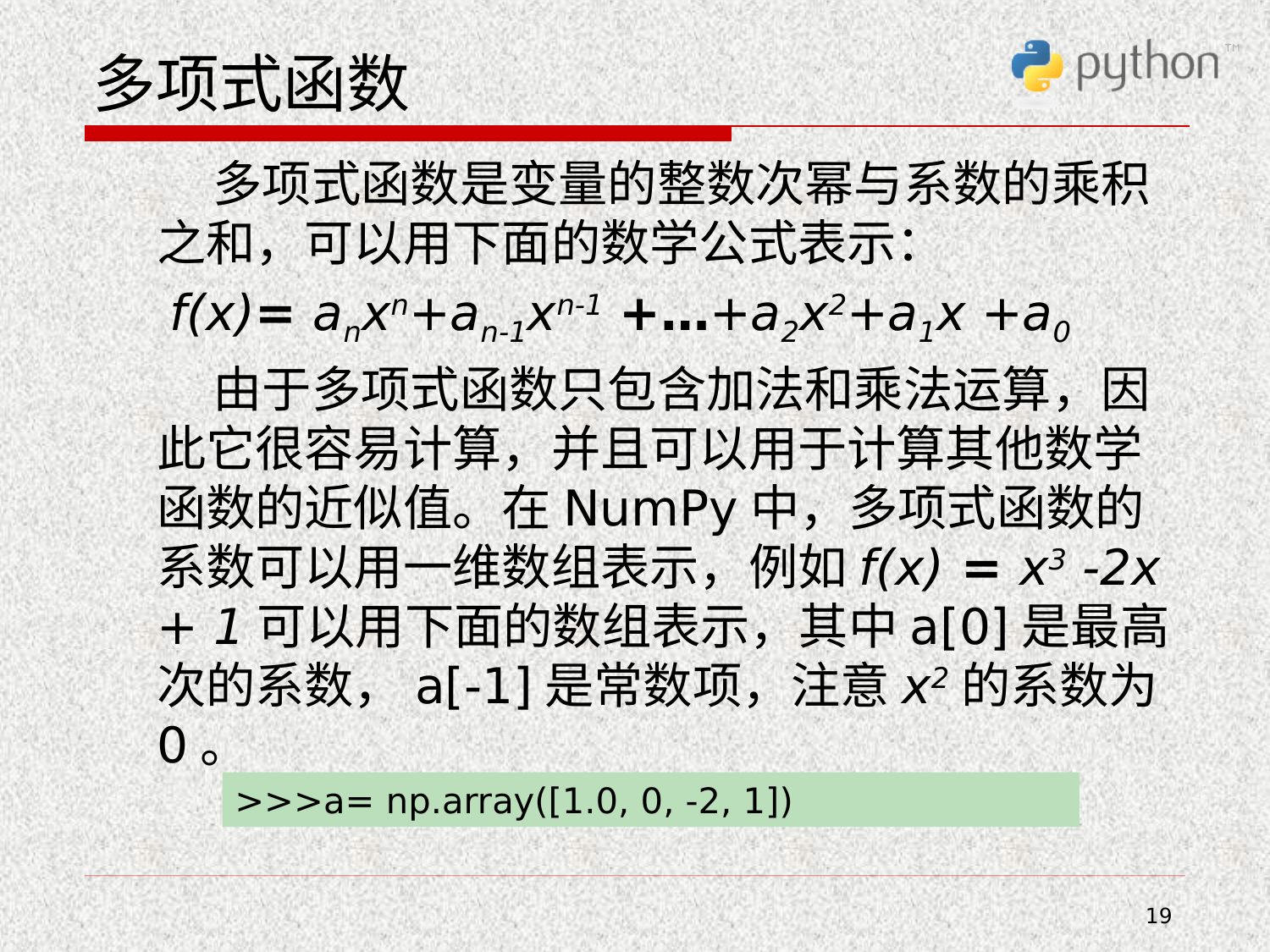

# 多项式函数
          多项式函数是变量的整数次幂与系数的乘积之和，可以用下面的数学公式表示：
     f(x)= anxn+an-1xn-1 +…+a2x2+a1x +a0
          由于多项式函数只包含加法和乘法运算，因此它很容易计算，并且可以用于计算其他数学函数的近似值。在NumPy中，多项式函数的系数可以用一维数组表示，例如f(x) = x3 -2x + 1可以用下面的数组表示，其中a[0]是最高次的系数，a[-1]是常数项，注意x2的系数为0。

>>>a= np.array([1.0, 0, -2, 1])
19